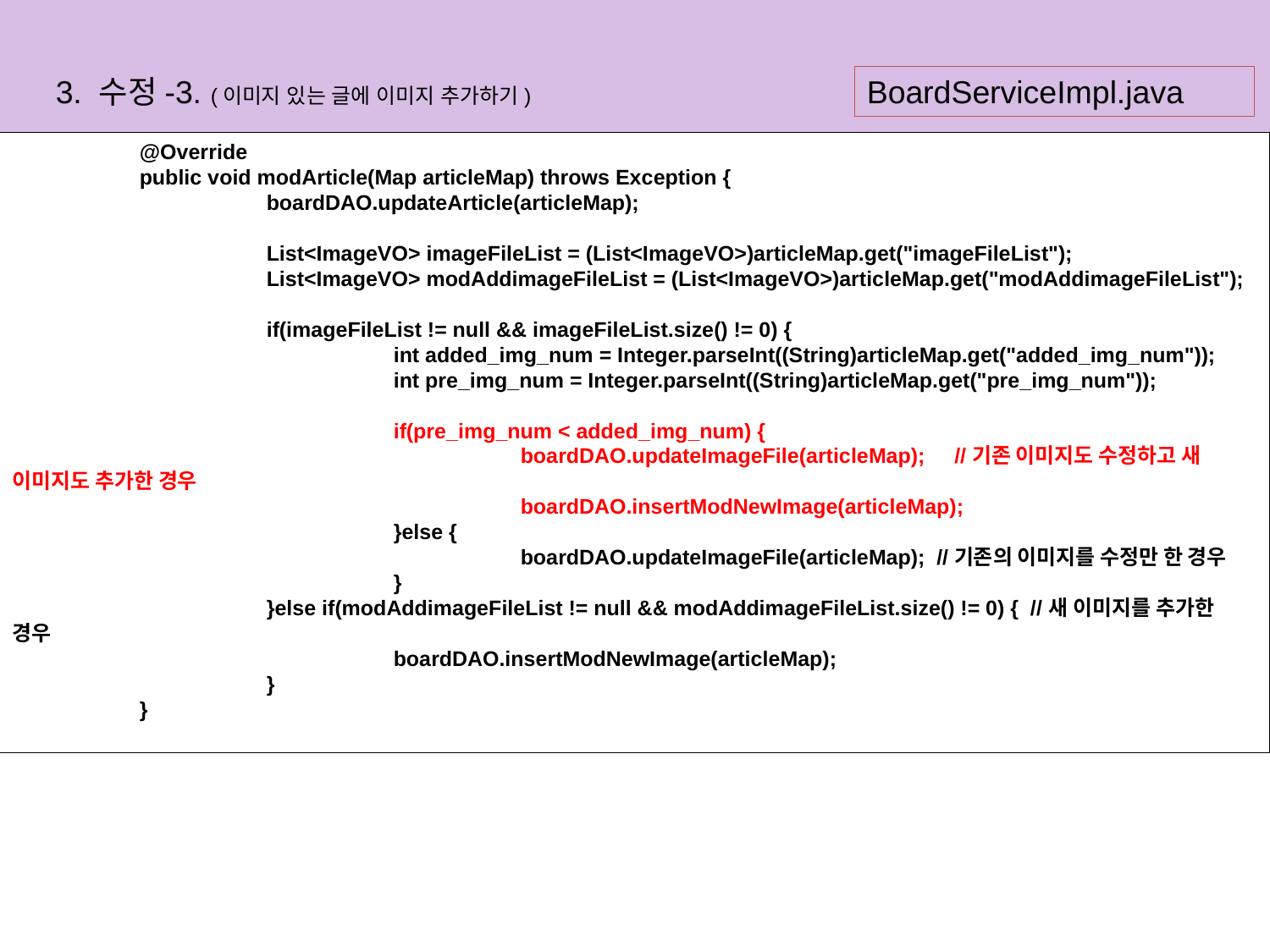

BoardServiceImpl.java
3. 수정-3. (이미지 있는 글에 이미지 추가하기)
	@Override
	public void modArticle(Map articleMap) throws Exception {
		boardDAO.updateArticle(articleMap);

		List<ImageVO> imageFileList = (List<ImageVO>)articleMap.get("imageFileList");
		List<ImageVO> modAddimageFileList = (List<ImageVO>)articleMap.get("modAddimageFileList");

		if(imageFileList != null && imageFileList.size() != 0) {
			int added_img_num = Integer.parseInt((String)articleMap.get("added_img_num"));
			int pre_img_num = Integer.parseInt((String)articleMap.get("pre_img_num"));

			if(pre_img_num < added_img_num) {
				boardDAO.updateImageFile(articleMap);     //기존 이미지도 수정하고 새 이미지도 추가한 경우
				boardDAO.insertModNewImage(articleMap);
			}else {
				boardDAO.updateImageFile(articleMap);  //기존의 이미지를 수정만 한 경우
			}
		}else if(modAddimageFileList != null && modAddimageFileList.size() != 0) {  //새 이미지를 추가한 경우
			boardDAO.insertModNewImage(articleMap);
		}
	}